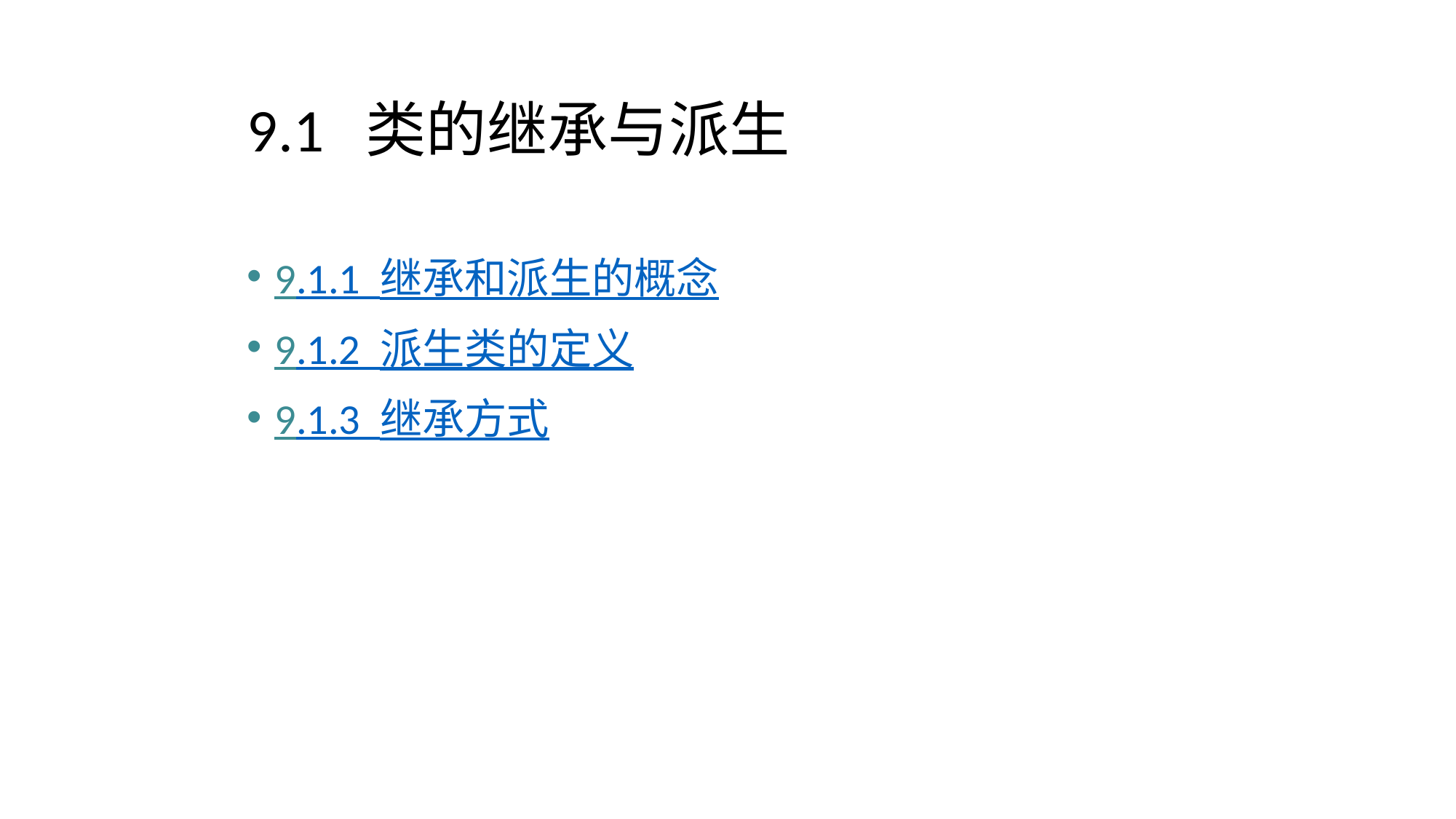

# 9.1  类的继承与派生
9.1.1  继承和派生的概念
9.1.2  派生类的定义
9.1.3  继承方式